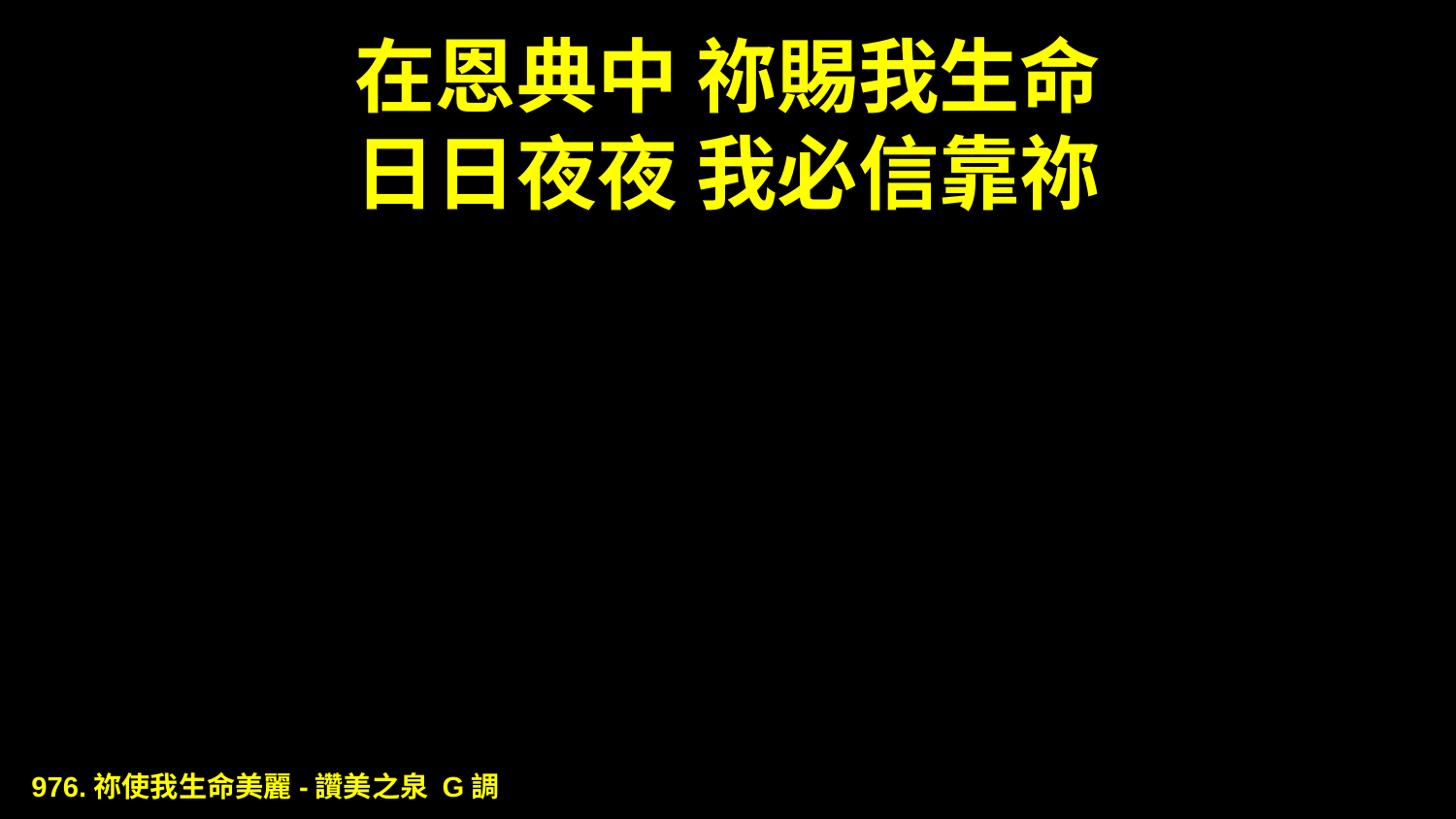

# 在恩典中 祢賜我生命 日日夜夜 我必信靠祢
976.祢使我生命美麗-讚美之泉 G調